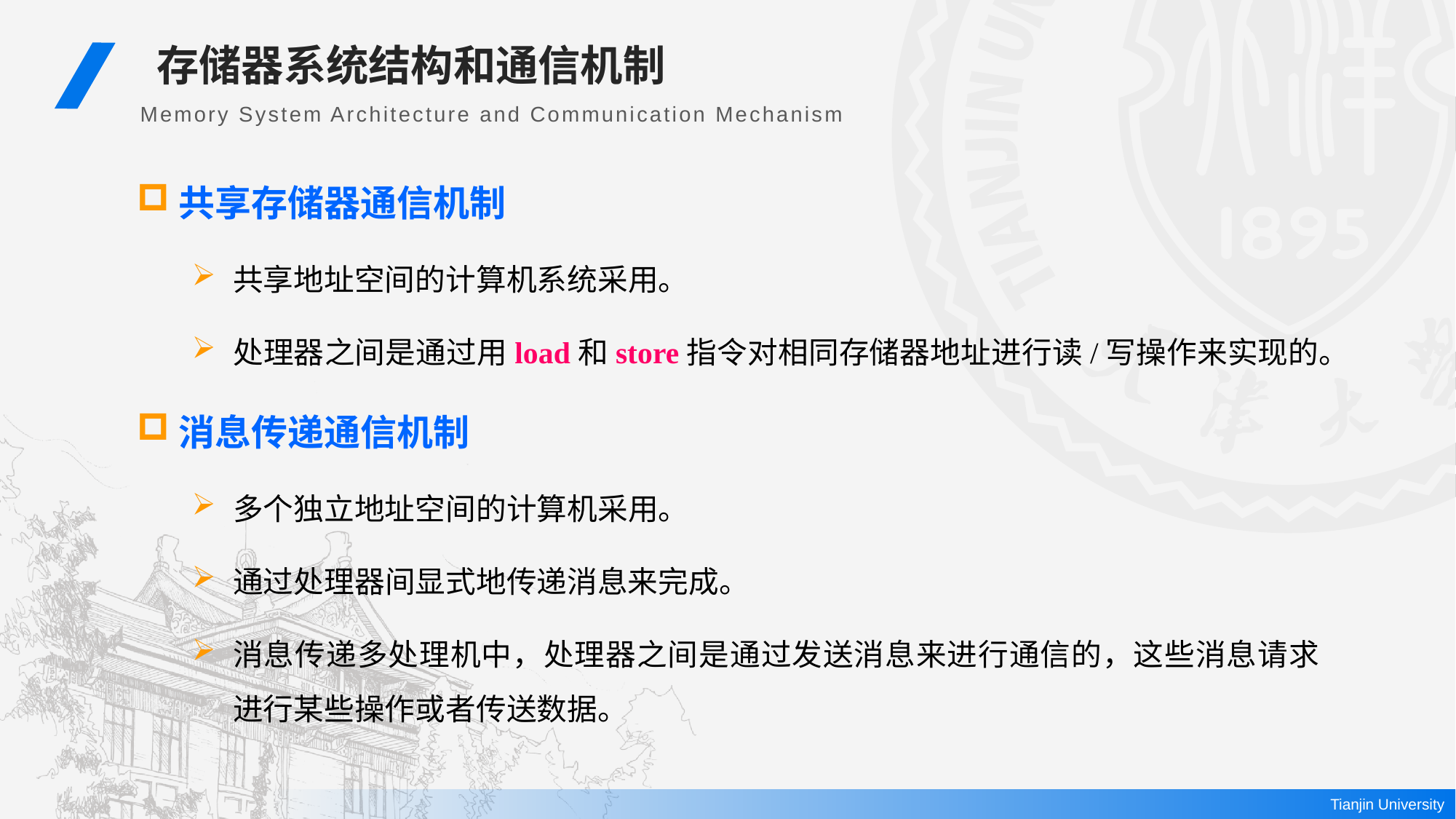

存储器系统结构和通信机制
Memory System Architecture and Communication Mechanism
共享存储器通信机制
共享地址空间的计算机系统采用。
处理器之间是通过用load和store指令对相同存储器地址进行读/写操作来实现的。
消息传递通信机制
多个独立地址空间的计算机采用。
通过处理器间显式地传递消息来完成。
消息传递多处理机中，处理器之间是通过发送消息来进行通信的，这些消息请求进行某些操作或者传送数据。